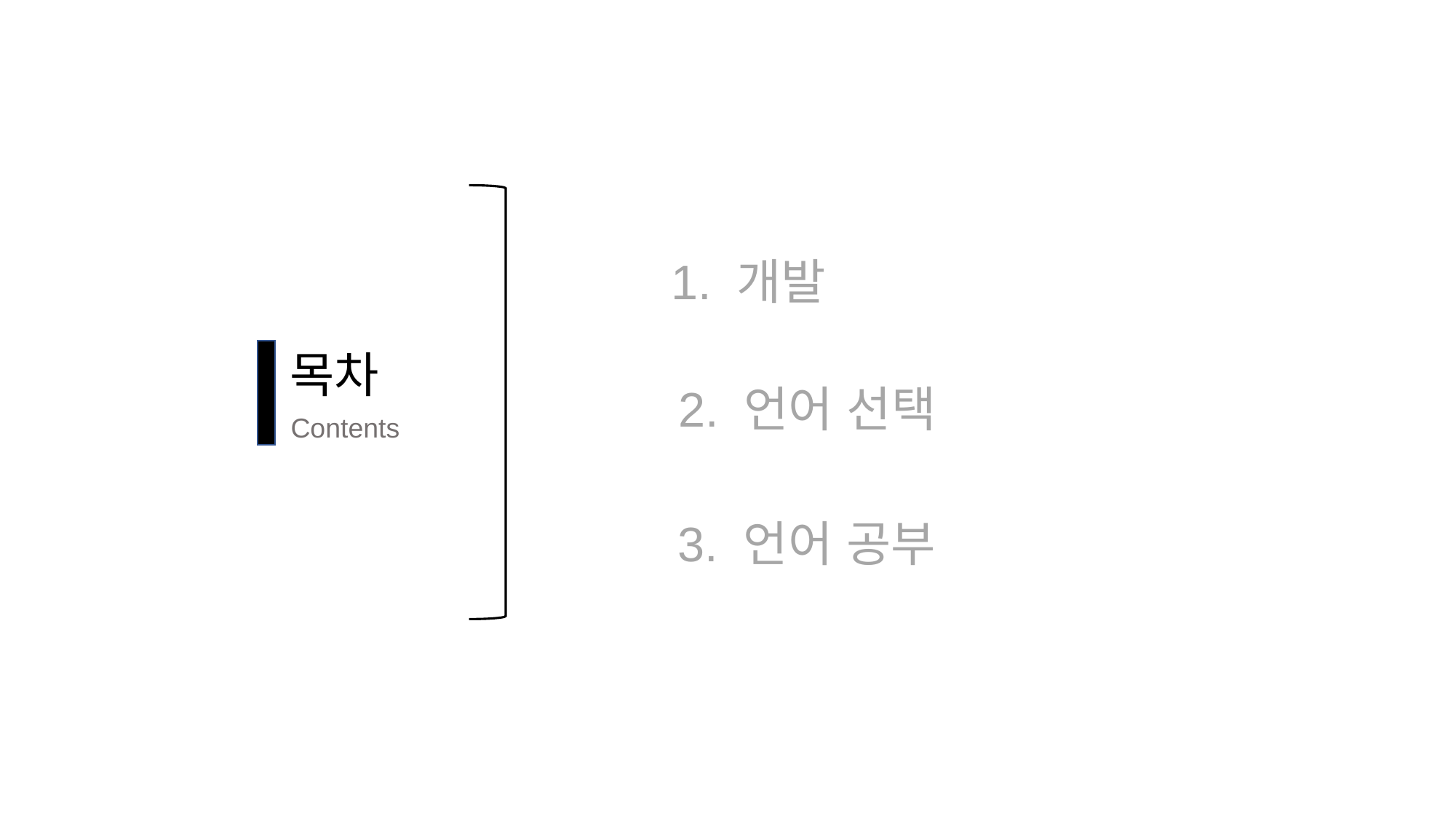

1. 개발
목차

2. 언어 선택
Contents
3. 언어 공부